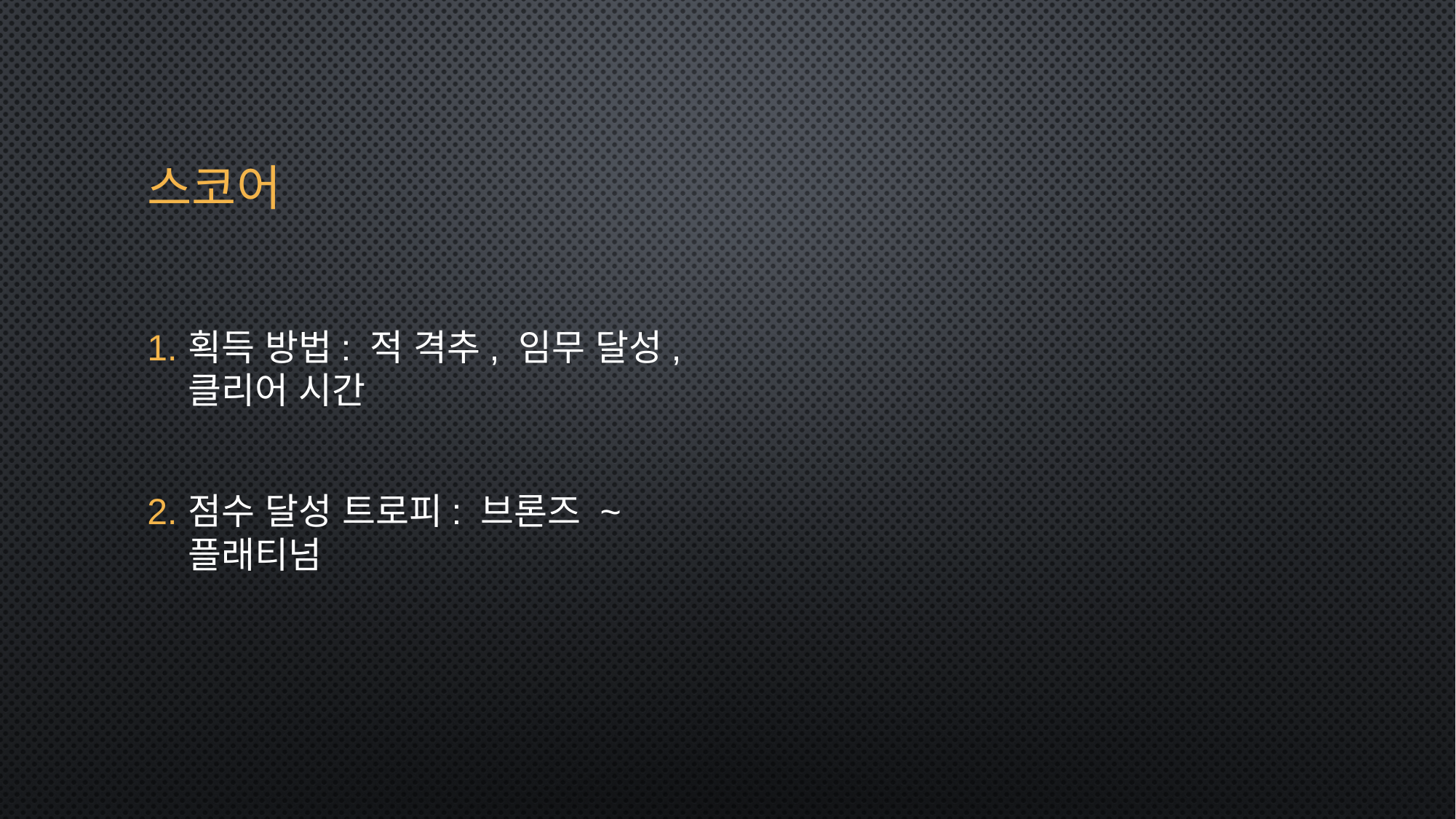

# 스코어
획득 방법: 적 격추, 임무 달성, 클리어 시간

점수 달성 트로피: 브론즈 ~ 플래티넘